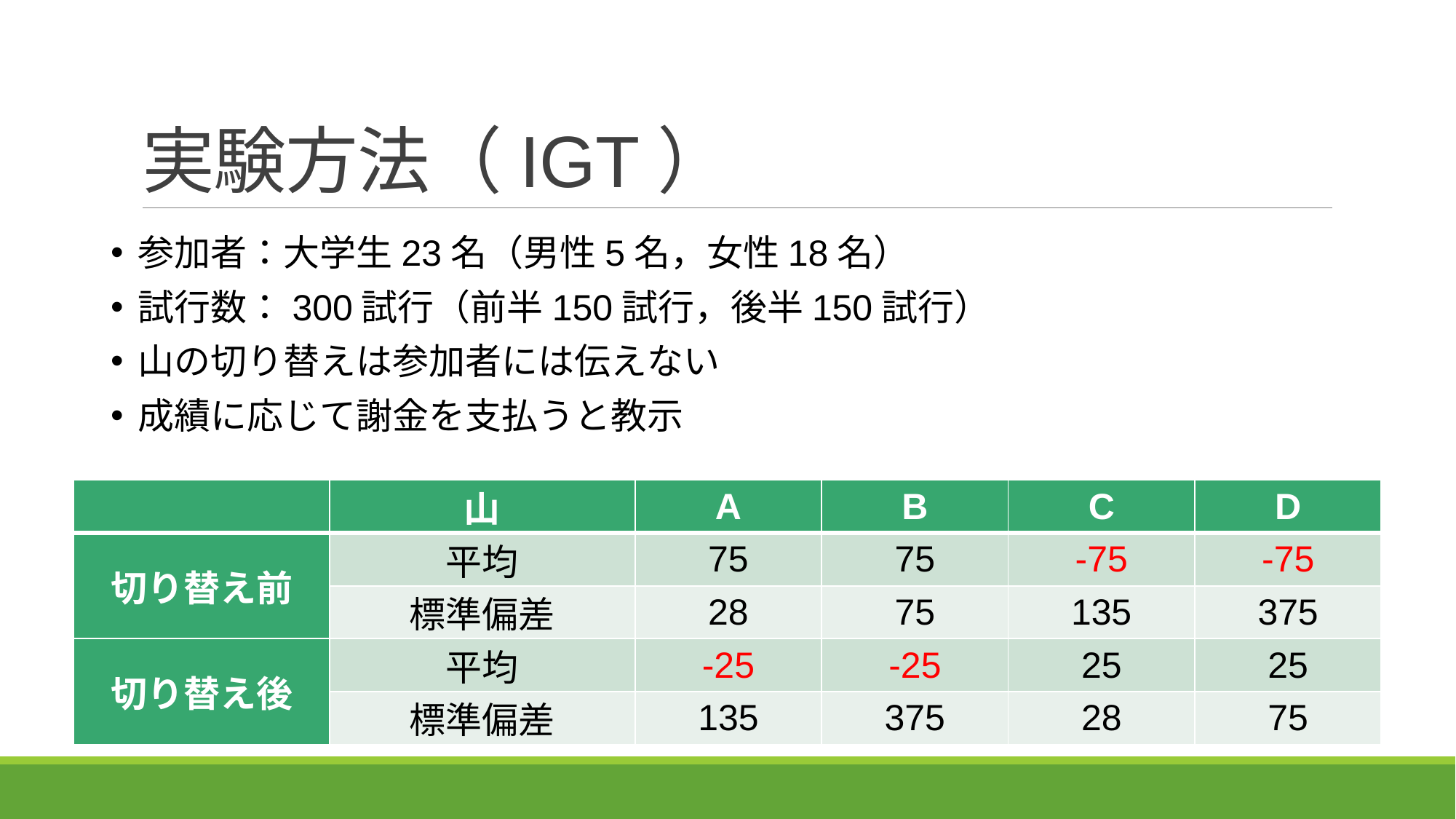

# 実験方法（IGT）
参加者：大学生23名（男性5名，女性18名）
試行数：300試行（前半150試行，後半150試行）
山の切り替えは参加者には伝えない
成績に応じて謝金を支払うと教示
|  | 山 | A | B | C | D |
| --- | --- | --- | --- | --- | --- |
| 切り替え前 | 平均 | 75 | 75 | -75 | -75 |
|  | 標準偏差 | 28 | 75 | 135 | 375 |
| 切り替え後 | 平均 | -25 | -25 | 25 | 25 |
|  | 標準偏差 | 135 | 375 | 28 | 75 |